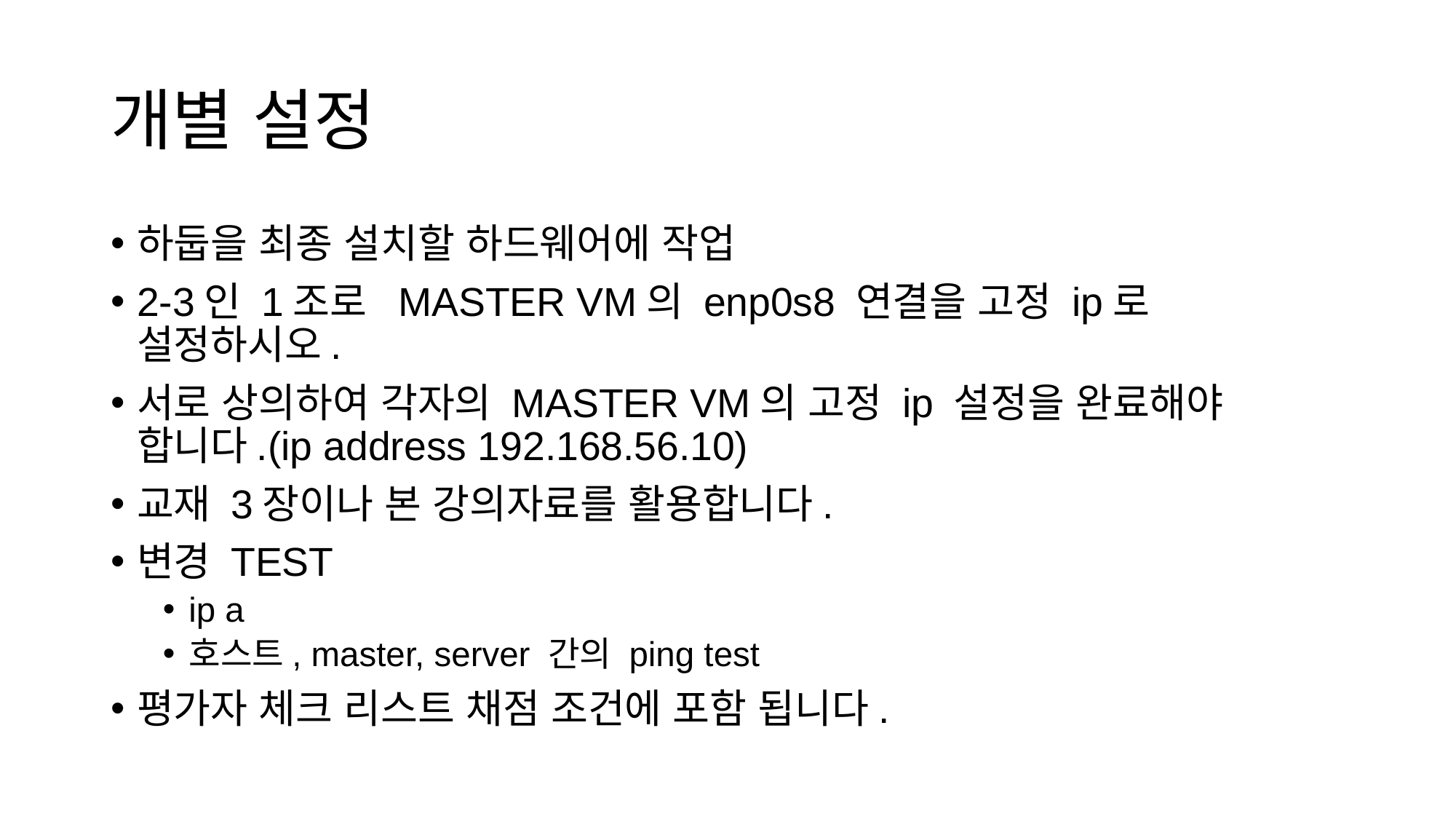

# 개별 설정
하둡을 최종 설치할 하드웨어에 작업
2-3인 1조로  MASTER VM의 enp0s8 연결을 고정 ip로 설정하시오.
서로 상의하여 각자의 MASTER VM의 고정 ip 설정을 완료해야 합니다.(ip address 192.168.56.10)
교재 3장이나 본 강의자료를 활용합니다.
변경 TEST
ip a
호스트, master, server 간의 ping test
평가자 체크 리스트 채점 조건에 포함 됩니다.